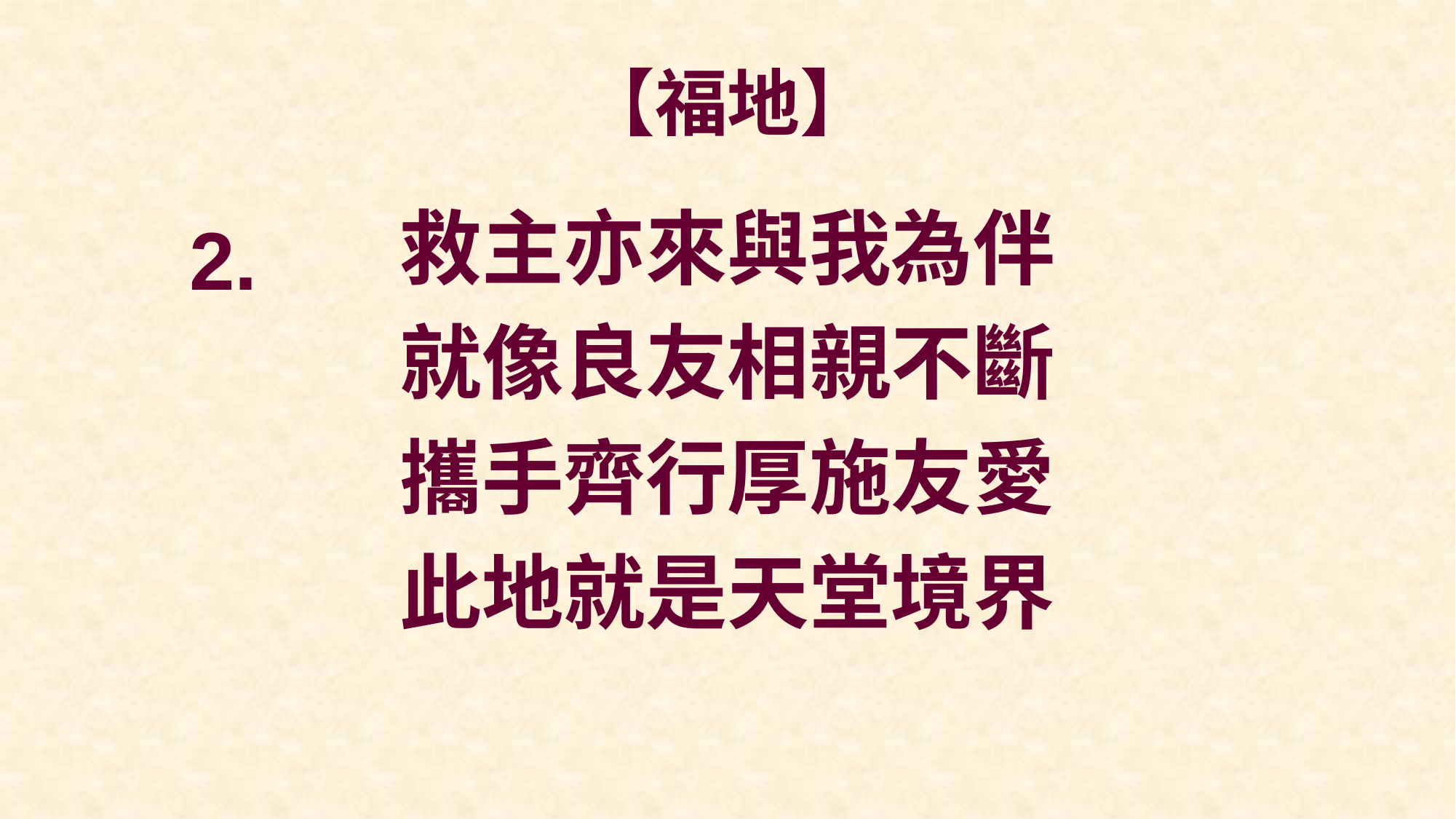

# 【福地】
救主亦來與我為伴
就像良友相親不斷
攜手齊行厚施友愛
此地就是天堂境界
2.